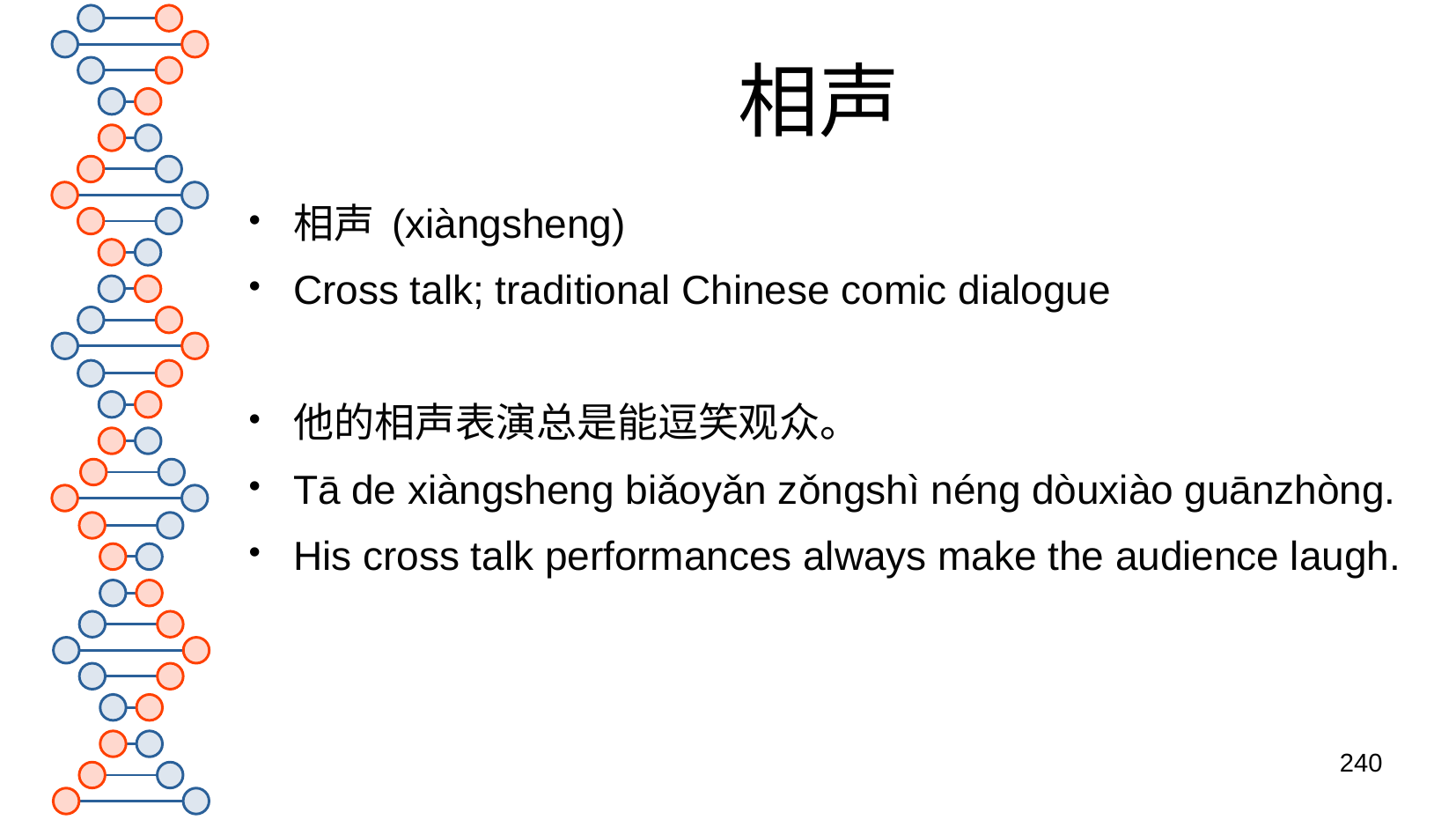

# 相声
相声 (xiàngsheng)
Cross talk; traditional Chinese comic dialogue

他的相声表演总是能逗笑观众。
Tā de xiàngsheng biǎoyǎn zǒngshì néng dòuxiào guānzhòng.
His cross talk performances always make the audience laugh.
240